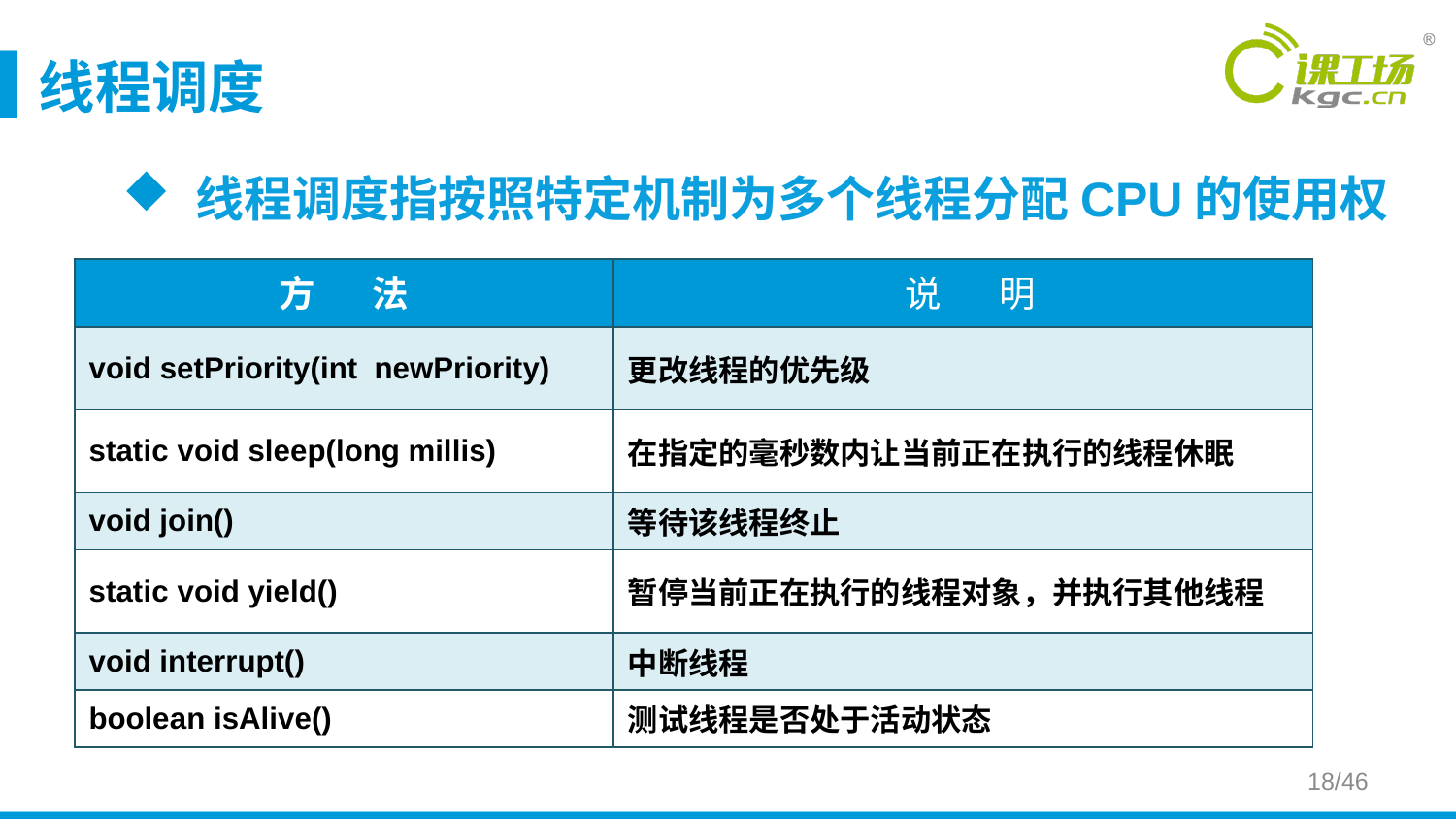

# 线程调度
线程调度指按照特定机制为多个线程分配CPU的使用权
| 方 法 | 说 明 |
| --- | --- |
| void setPriority(int newPriority) | 更改线程的优先级 |
| static void sleep(long millis) | 在指定的毫秒数内让当前正在执行的线程休眠 |
| void join() | 等待该线程终止 |
| static void yield() | 暂停当前正在执行的线程对象，并执行其他线程 |
| void interrupt() | 中断线程 |
| boolean isAlive() | 测试线程是否处于活动状态 |
会员积分
18/46